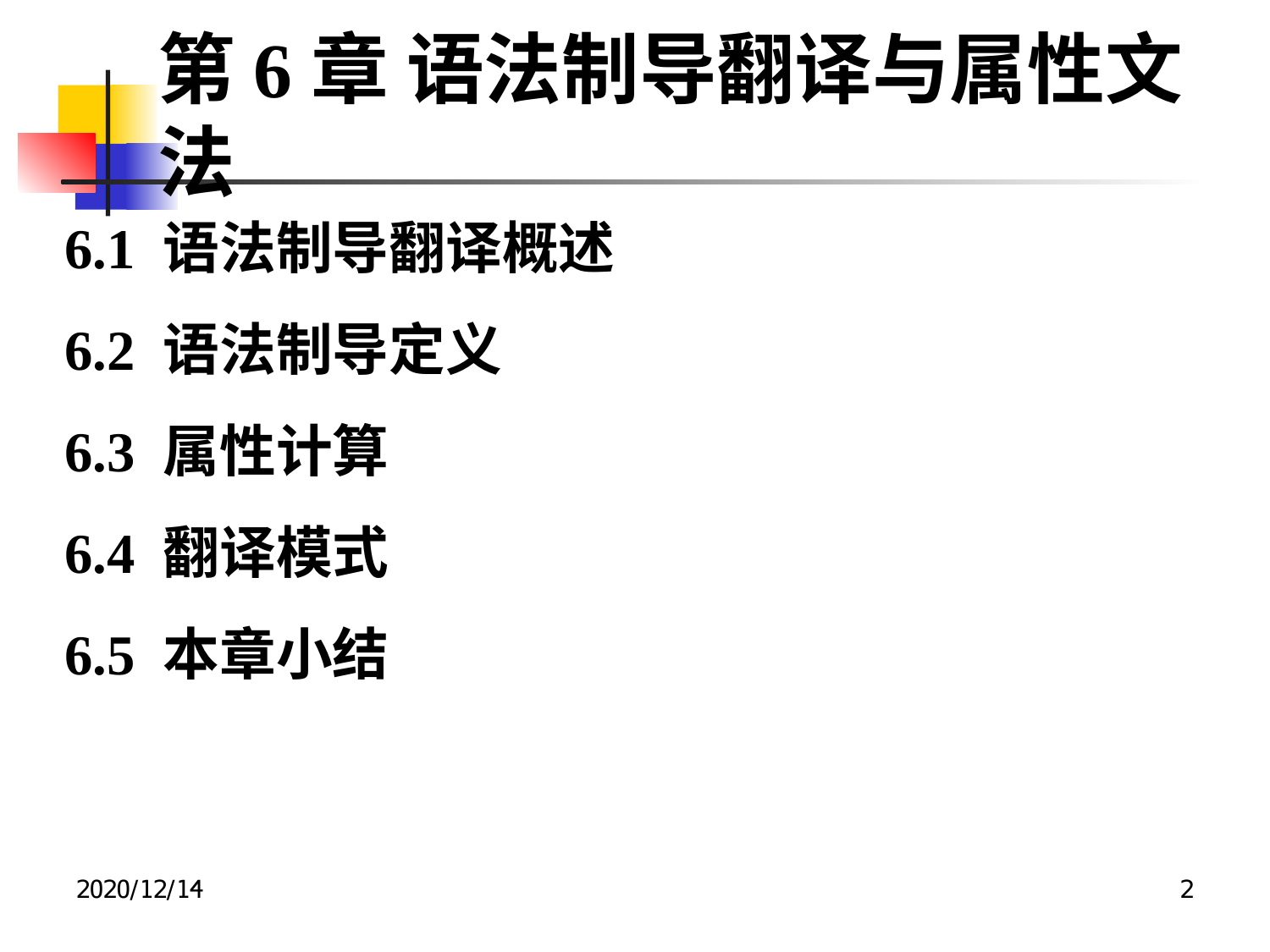

第6章 语法制导翻译与属性文法
6.1 语法制导翻译概述
6.2 语法制导定义
6.3 属性计算
6.4 翻译模式
6.5 本章小结
2020/12/14
2